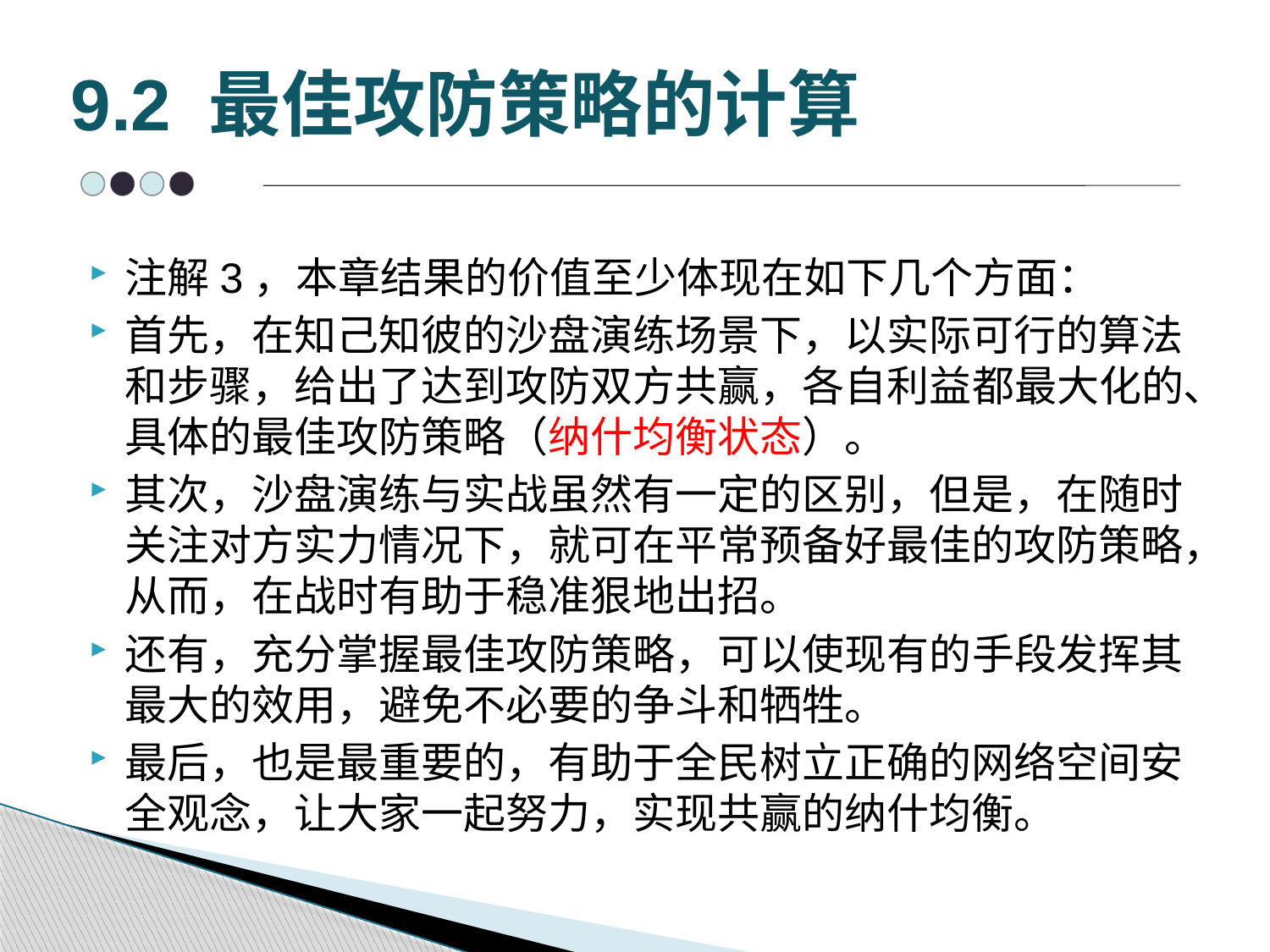

# 9.2 最佳攻防策略的计算

注解3，本章结果的价值至少体现在如下几个方面：
首先，在知己知彼的沙盘演练场景下，以实际可行的算法和步骤，给出了达到攻防双方共赢，各自利益都最大化的、具体的最佳攻防策略（纳什均衡状态）。
其次，沙盘演练与实战虽然有一定的区别，但是，在随时关注对方实力情况下，就可在平常预备好最佳的攻防策略，从而，在战时有助于稳准狠地出招。
还有，充分掌握最佳攻防策略，可以使现有的手段发挥其最大的效用，避免不必要的争斗和牺牲。
最后，也是最重要的，有助于全民树立正确的网络空间安全观念，让大家一起努力，实现共赢的纳什均衡。